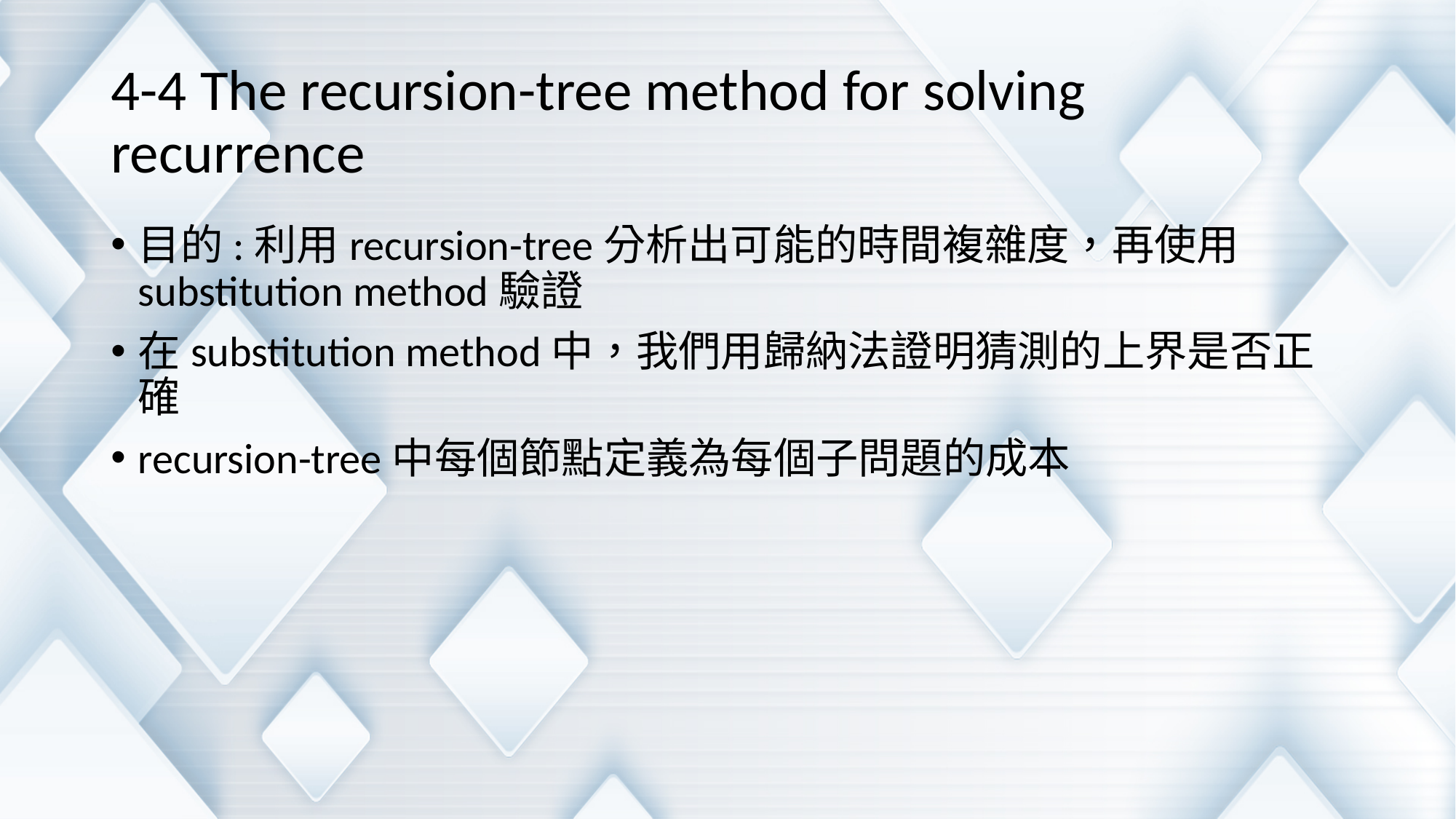

# 4-4 The recursion-tree method for solving recurrence
目的:利用recursion-tree分析出可能的時間複雜度，再使用substitution method驗證
在substitution method中，我們用歸納法證明猜測的上界是否正確
recursion-tree中每個節點定義為每個子問題的成本